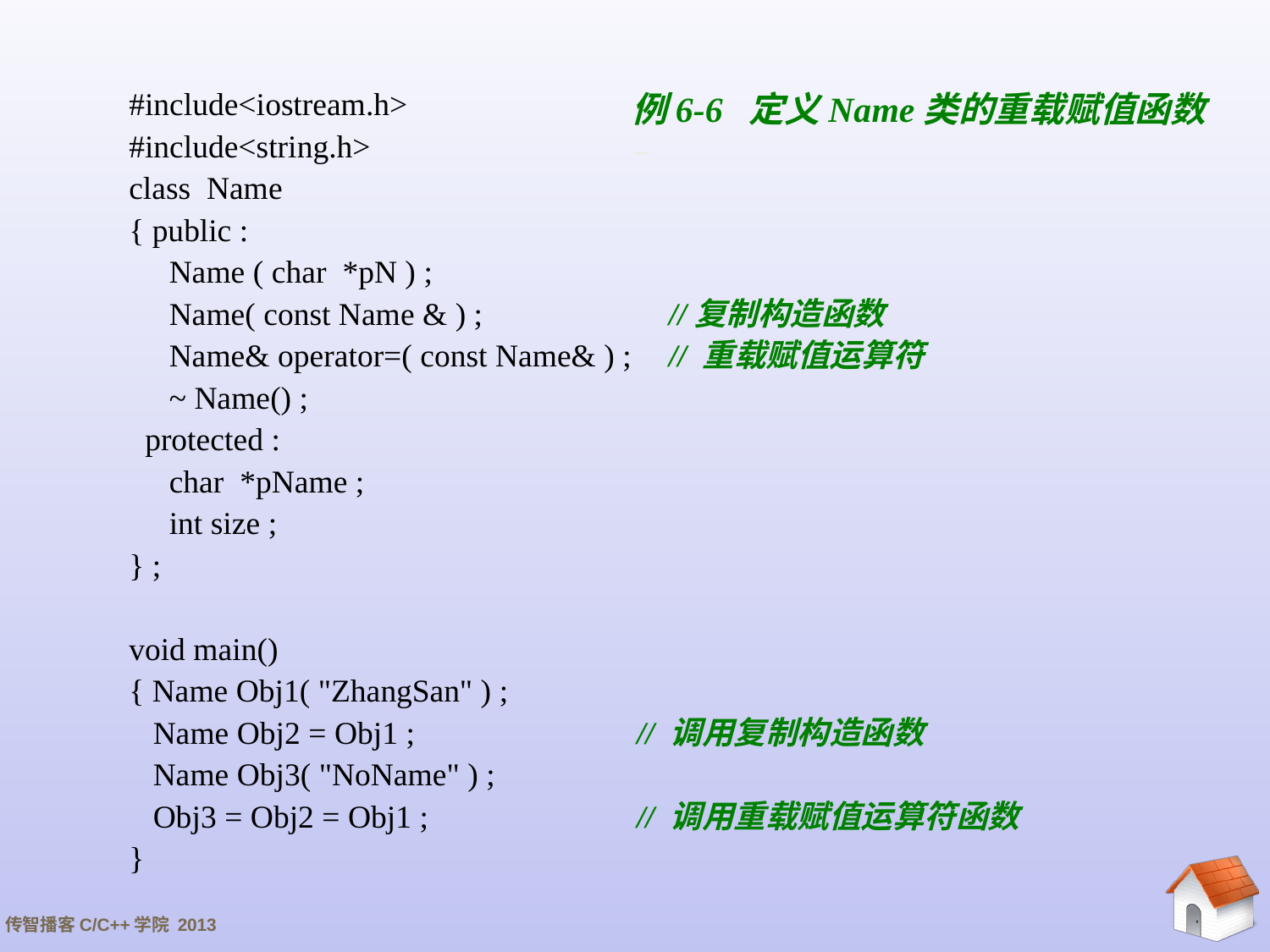

#include<iostream.h>
#include<string.h>
class  Name
{ public :
     Name ( char  *pN ) ;
     Name( const Name & ) ;		    //复制构造函数
     Name& operator=( const Name& ) ;	    // 重载赋值运算符
     ~ Name() ;
  protected :
     char  *pName ;
     int size ;
} ;

void main()
{ Name Obj1( "ZhangSan" ) ;
   Name Obj2 = Obj1 ;		// 调用复制构造函数
   Name Obj3( "NoName" ) ;
   Obj3 = Obj2 = Obj1 ;		// 调用重载赋值运算符函数
}
# 6.3.2  重载赋值运算符
例6-6  定义Name类的重载赋值函数